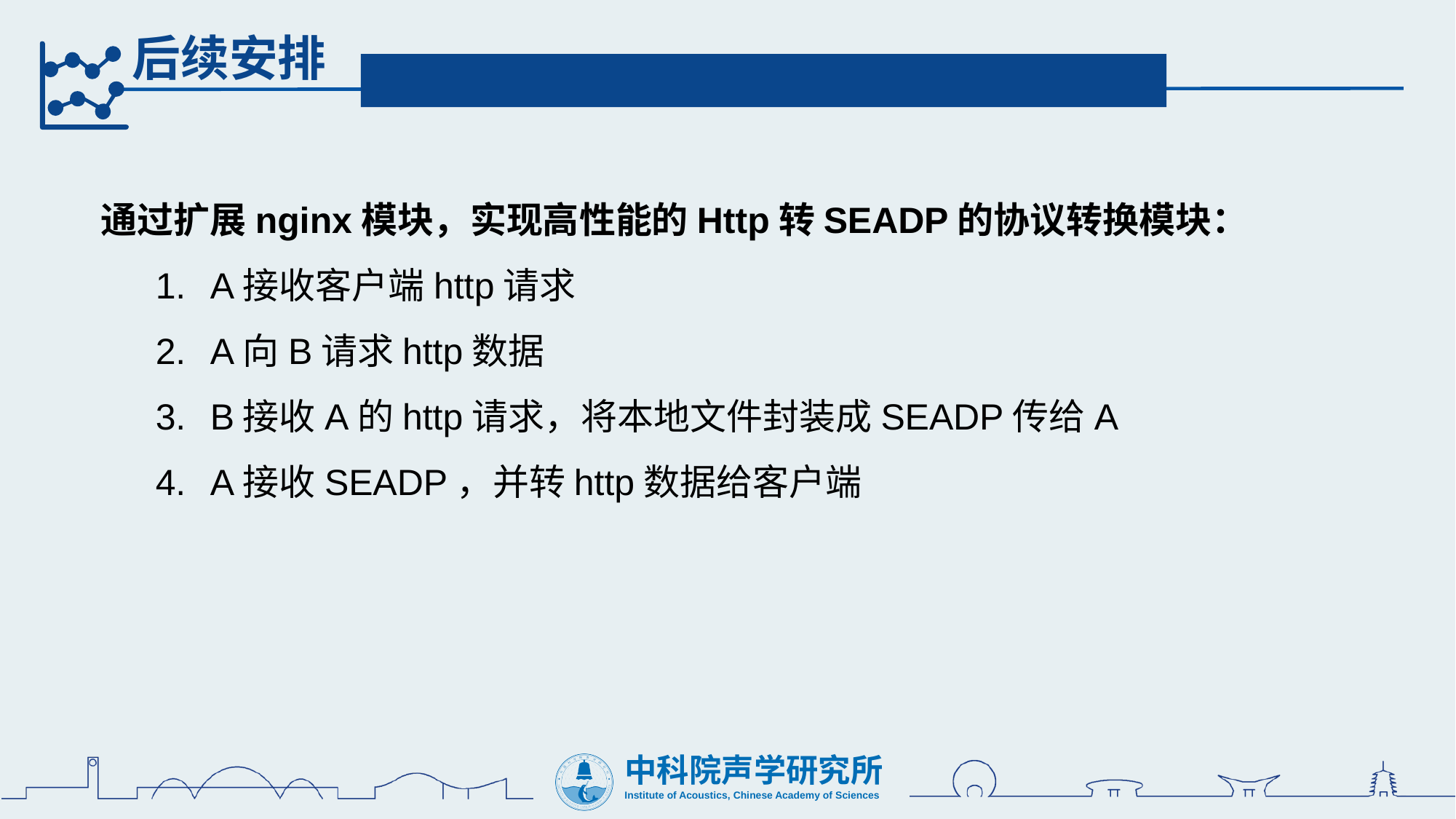

后续安排

通过扩展nginx模块，实现高性能的Http转SEADP的协议转换模块：
A接收客户端http请求
A向B请求http数据
B接收A的http请求，将本地文件封装成SEADP传给A
A接收SEADP，并转http数据给客户端